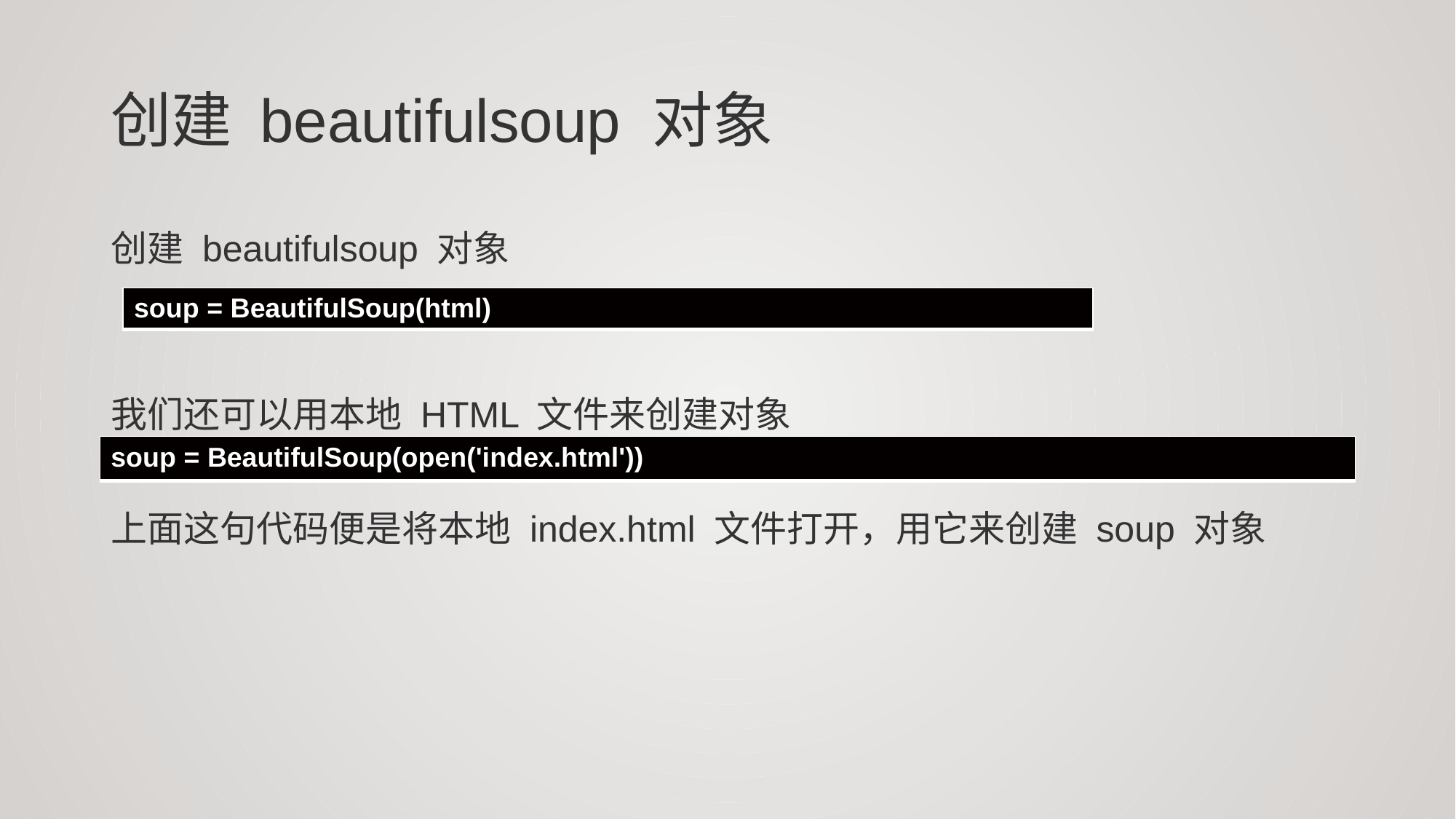

# 创建 beautifulsoup 对象
创建 beautifulsoup 对象

我们还可以用本地 HTML 文件来创建对象

上面这句代码便是将本地 index.html 文件打开，用它来创建 soup 对象

| soup = BeautifulSoup(html) |
| --- |
| soup = BeautifulSoup(open('index.html')) |
| --- |